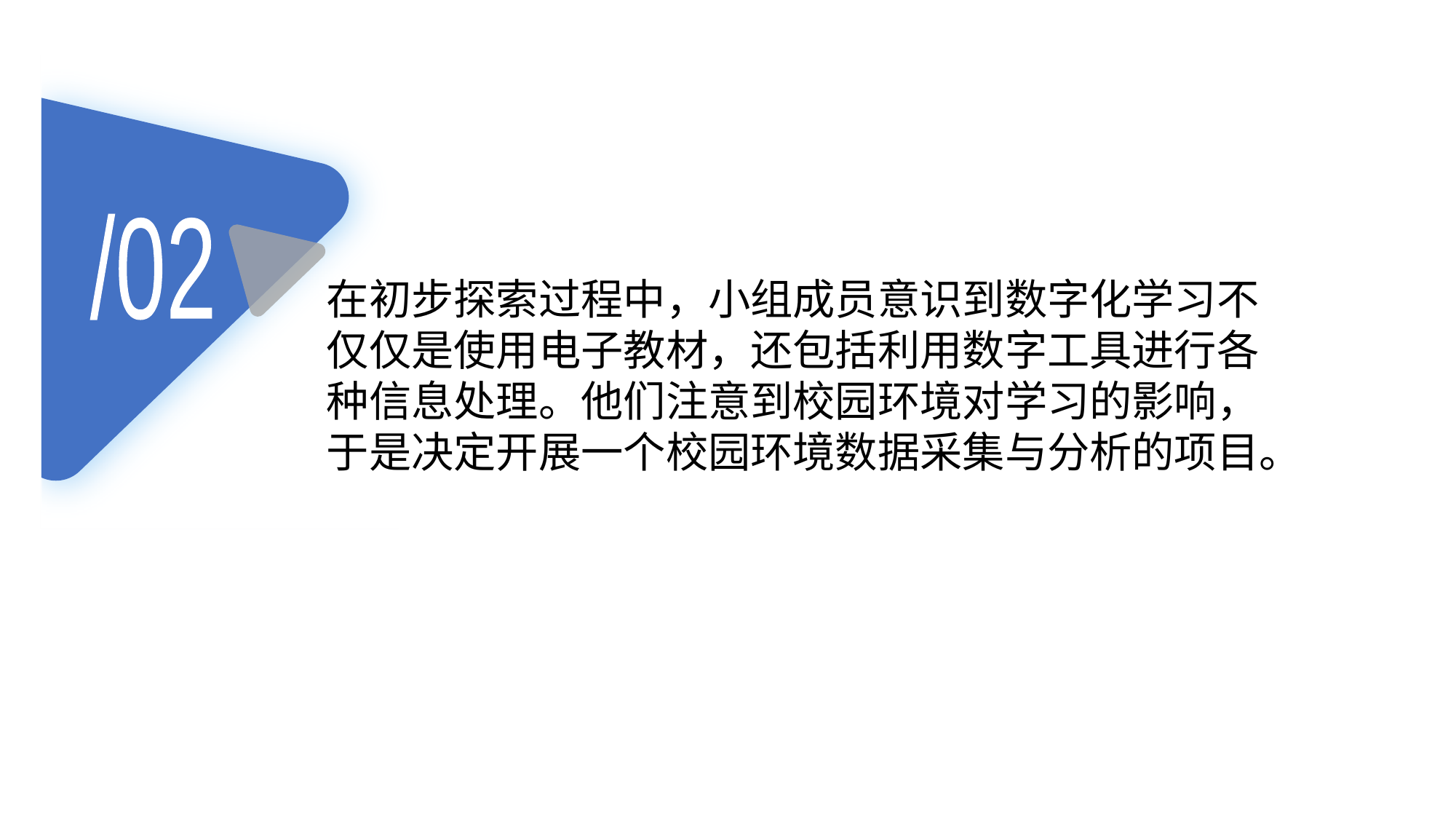

/02
在初步探索过程中，小组成员意识到数字化学习不仅仅是使用电子教材，还包括利用数字工具进行各种信息处理。他们注意到校园环境对学习的影响，于是决定开展一个校园环境数据采集与分析的项目。